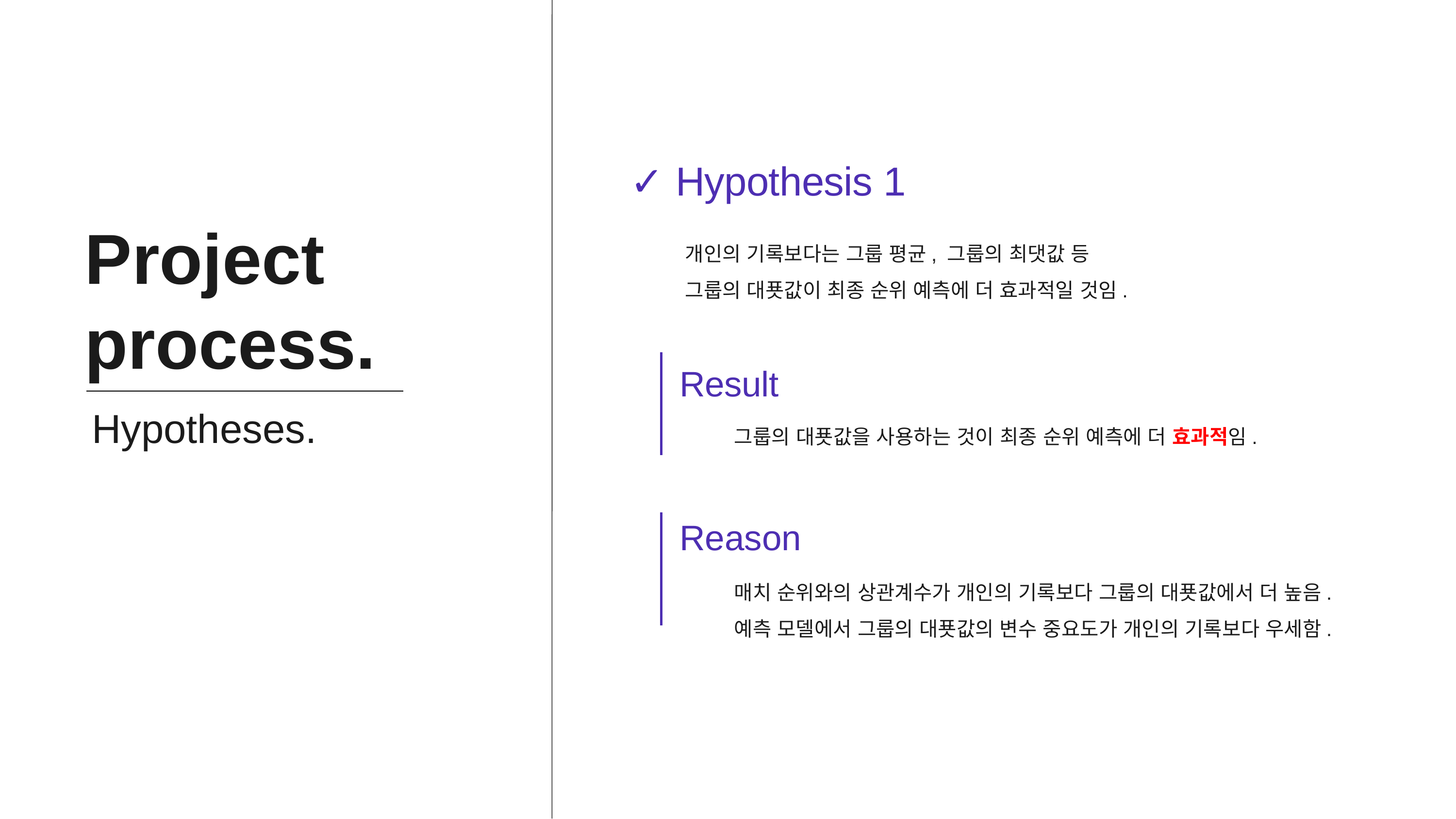

✓ Hypothesis 1
개인의 기록보다는 그룹 평균, 그룹의 최댓값 등
그룹의 대푯값이 최종 순위 예측에 더 효과적일 것임.
Project
process.
Result
그룹의 대푯값을 사용하는 것이 최종 순위 예측에 더 효과적임.

Hypotheses.
Reason
매치 순위와의 상관계수가 개인의 기록보다 그룹의 대푯값에서 더 높음.
예측 모델에서 그룹의 대푯값의 변수 중요도가 개인의 기록보다 우세함.